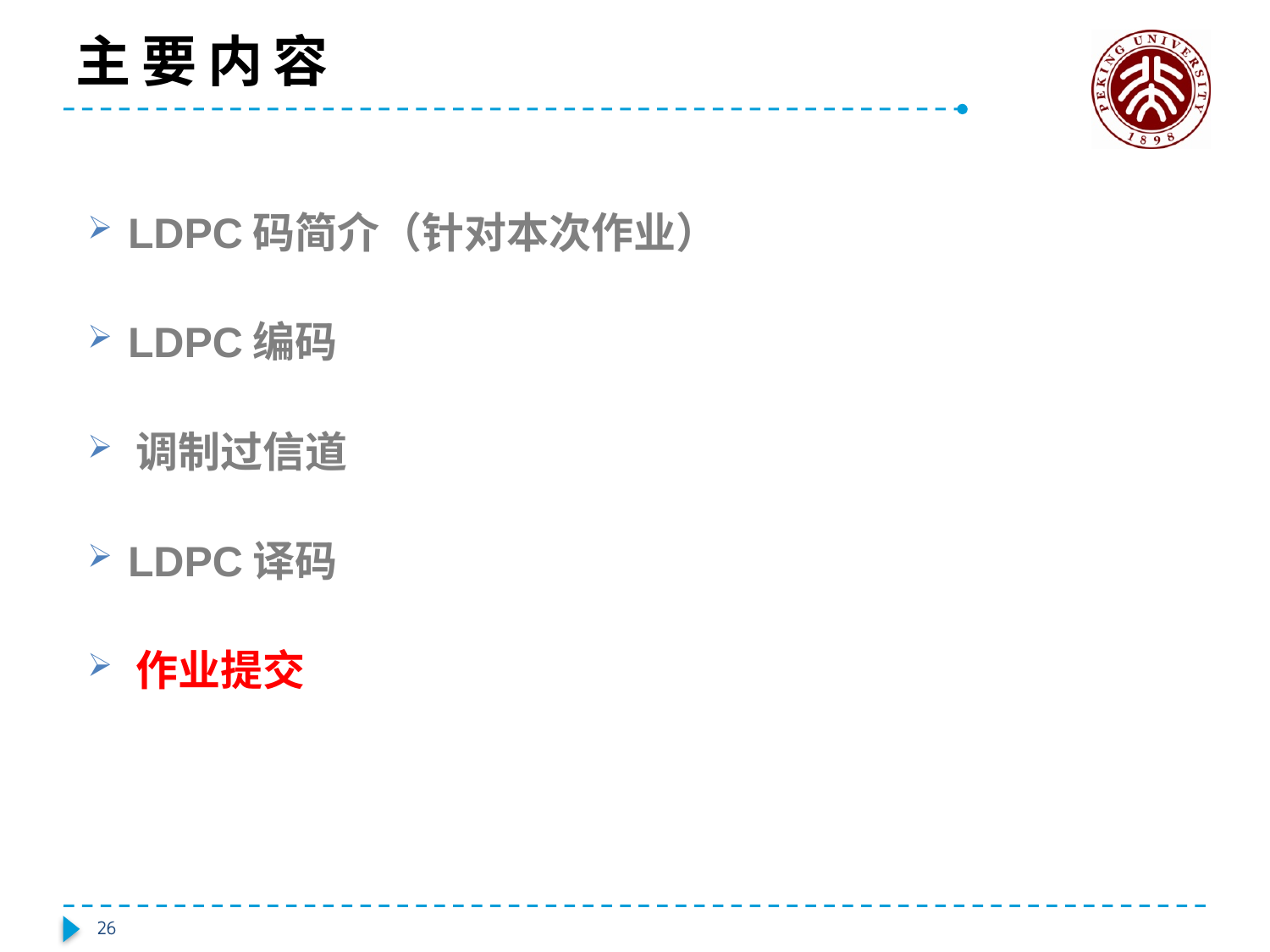

# 主要内容
 LDPC码简介（针对本次作业）
 LDPC编码
 调制过信道
 LDPC译码
 作业提交
26